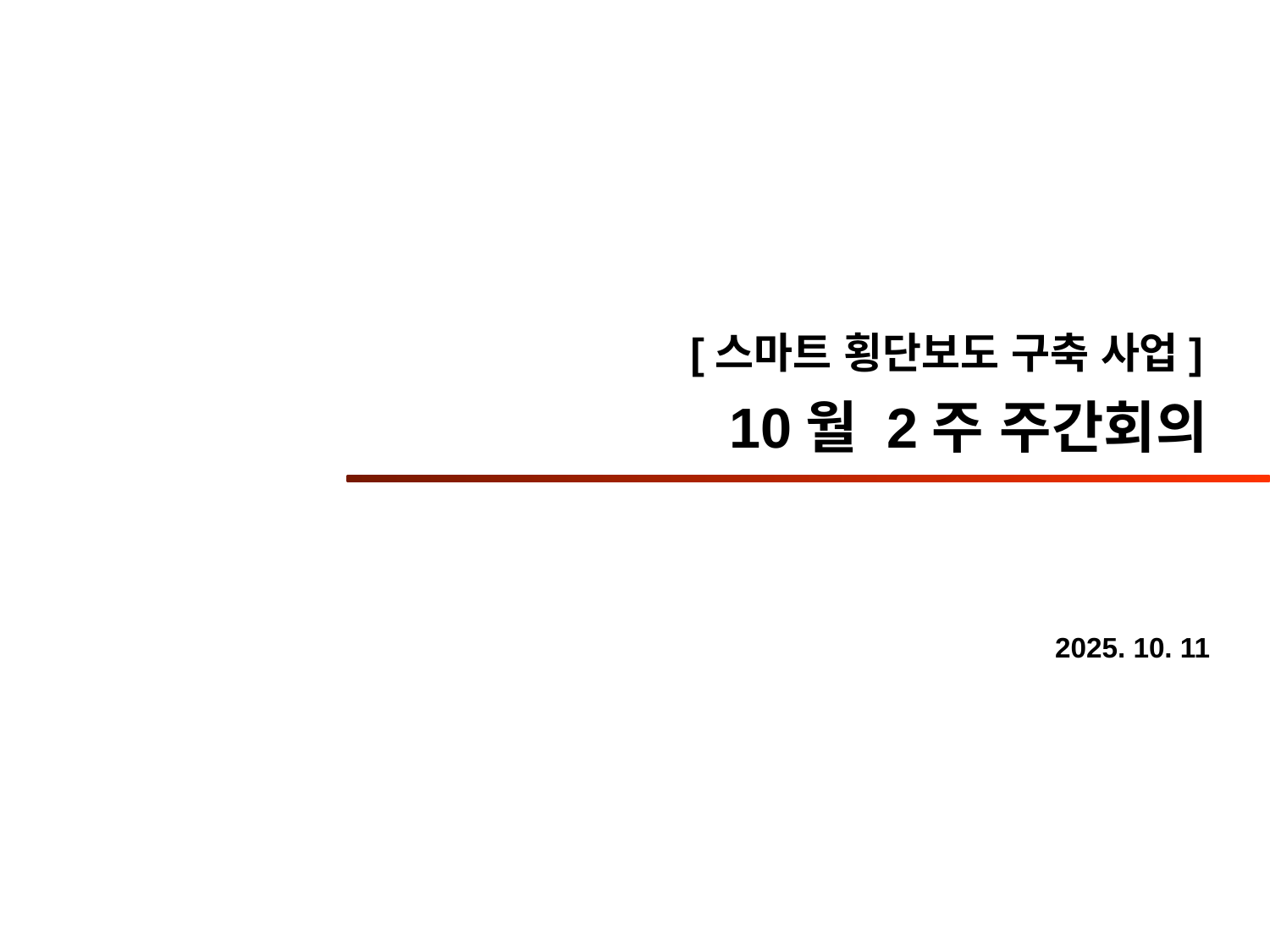

[스마트 횡단보도 구축 사업]
10월 2주 주간회의

2025. 10. 11